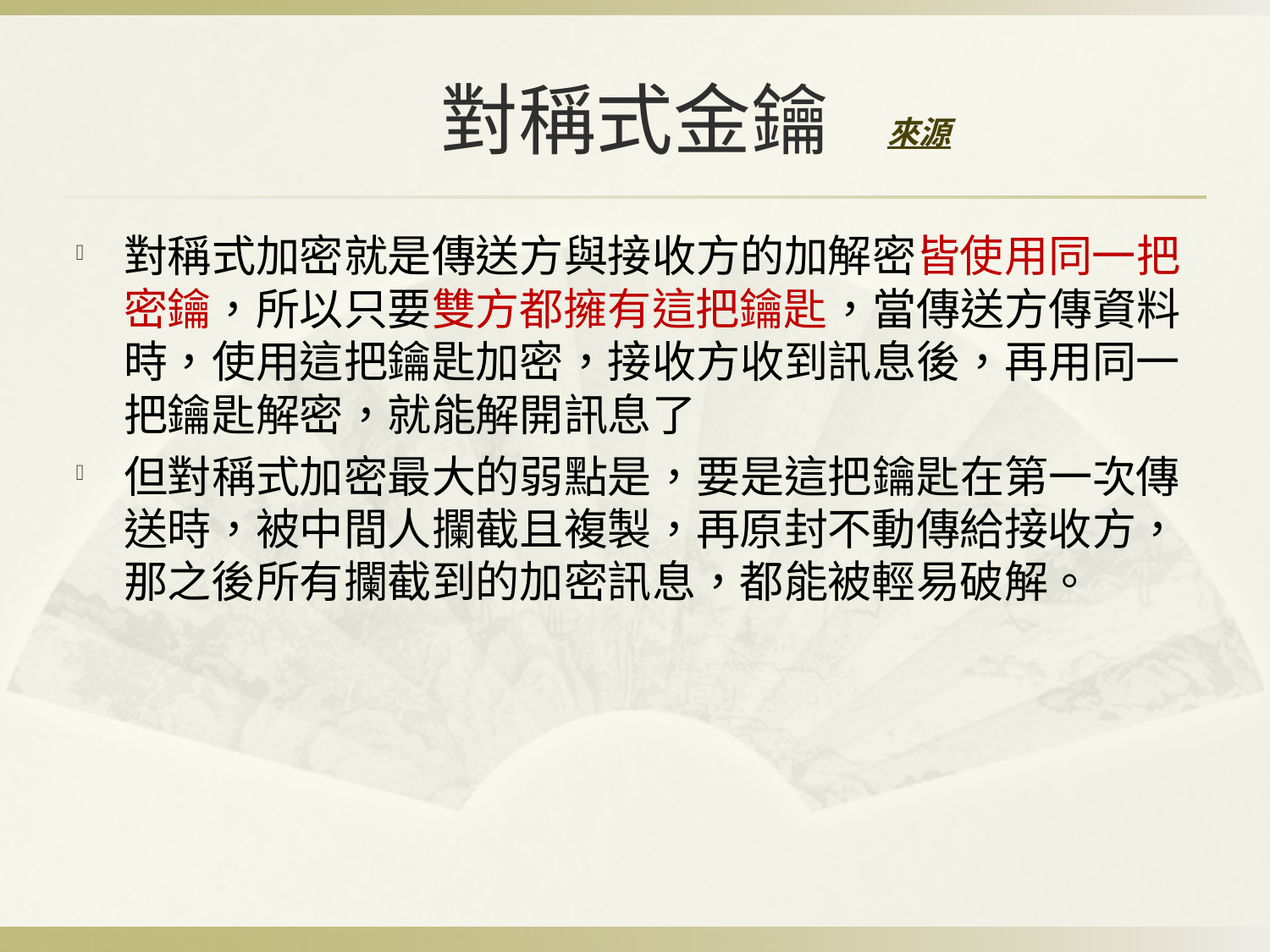

# 對稱式金鑰
來源
對稱式加密就是傳送方與接收方的加解密皆使用同一把密鑰，所以只要雙方都擁有這把鑰匙，當傳送方傳資料時，使用這把鑰匙加密，接收方收到訊息後，再用同一把鑰匙解密，就能解開訊息了
但對稱式加密最大的弱點是，要是這把鑰匙在第一次傳送時，被中間人攔截且複製，再原封不動傳給接收方，那之後所有攔截到的加密訊息，都能被輕易破解。